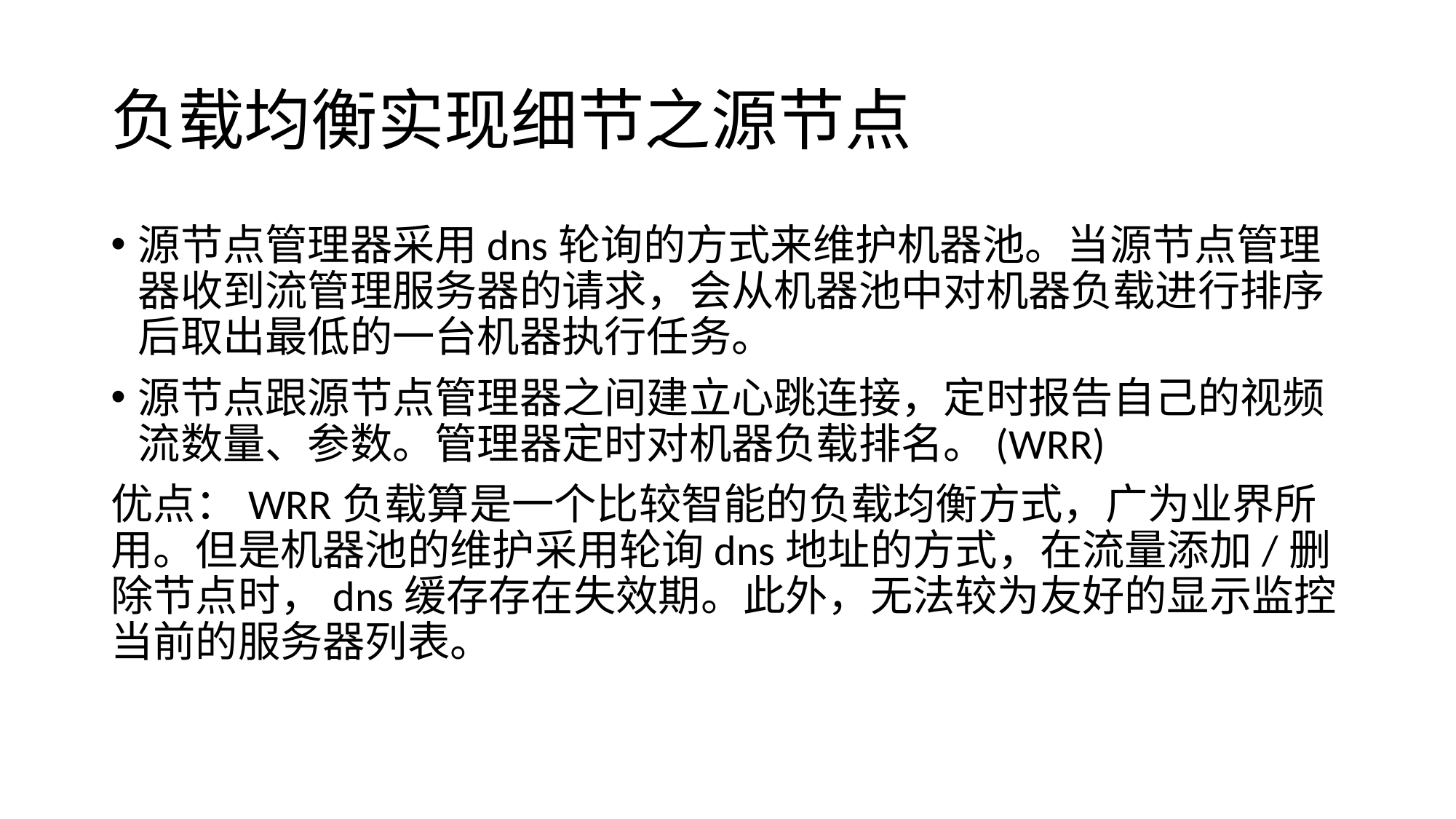

# 负载均衡实现细节之源节点
源节点管理器采用dns轮询的方式来维护机器池。当源节点管理器收到流管理服务器的请求，会从机器池中对机器负载进行排序后取出最低的一台机器执行任务。
源节点跟源节点管理器之间建立心跳连接，定时报告自己的视频流数量、参数。管理器定时对机器负载排名。(WRR)
优点：WRR负载算是一个比较智能的负载均衡方式，广为业界所用。但是机器池的维护采用轮询dns地址的方式，在流量添加/删除节点时，dns缓存存在失效期。此外，无法较为友好的显示监控当前的服务器列表。